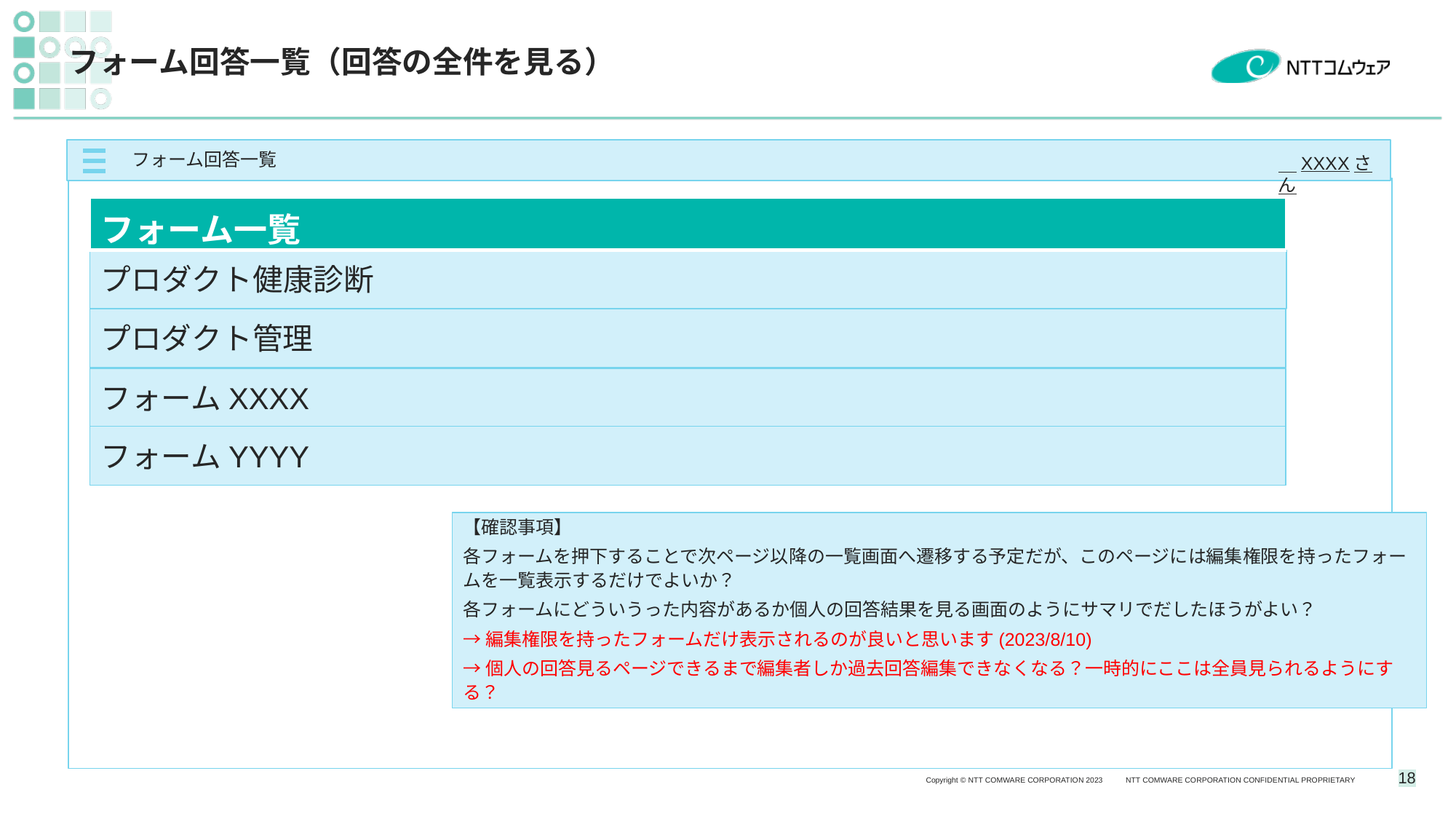

# フォーム回答一覧（回答の全件を見る）
　　　フォーム回答一覧
　XXXXさん

| フォーム一覧 |
| --- |
プロダクト健康診断
プロダクト管理
フォームXXXX
フォームYYYY
【確認事項】
各フォームを押下することで次ページ以降の一覧画面へ遷移する予定だが、このページには編集権限を持ったフォームを一覧表示するだけでよいか？
各フォームにどういうった内容があるか個人の回答結果を見る画面のようにサマリでだしたほうがよい？
→編集権限を持ったフォームだけ表示されるのが良いと思います(2023/8/10)
→個人の回答見るページできるまで編集者しか過去回答編集できなくなる？一時的にここは全員見られるようにする？
18